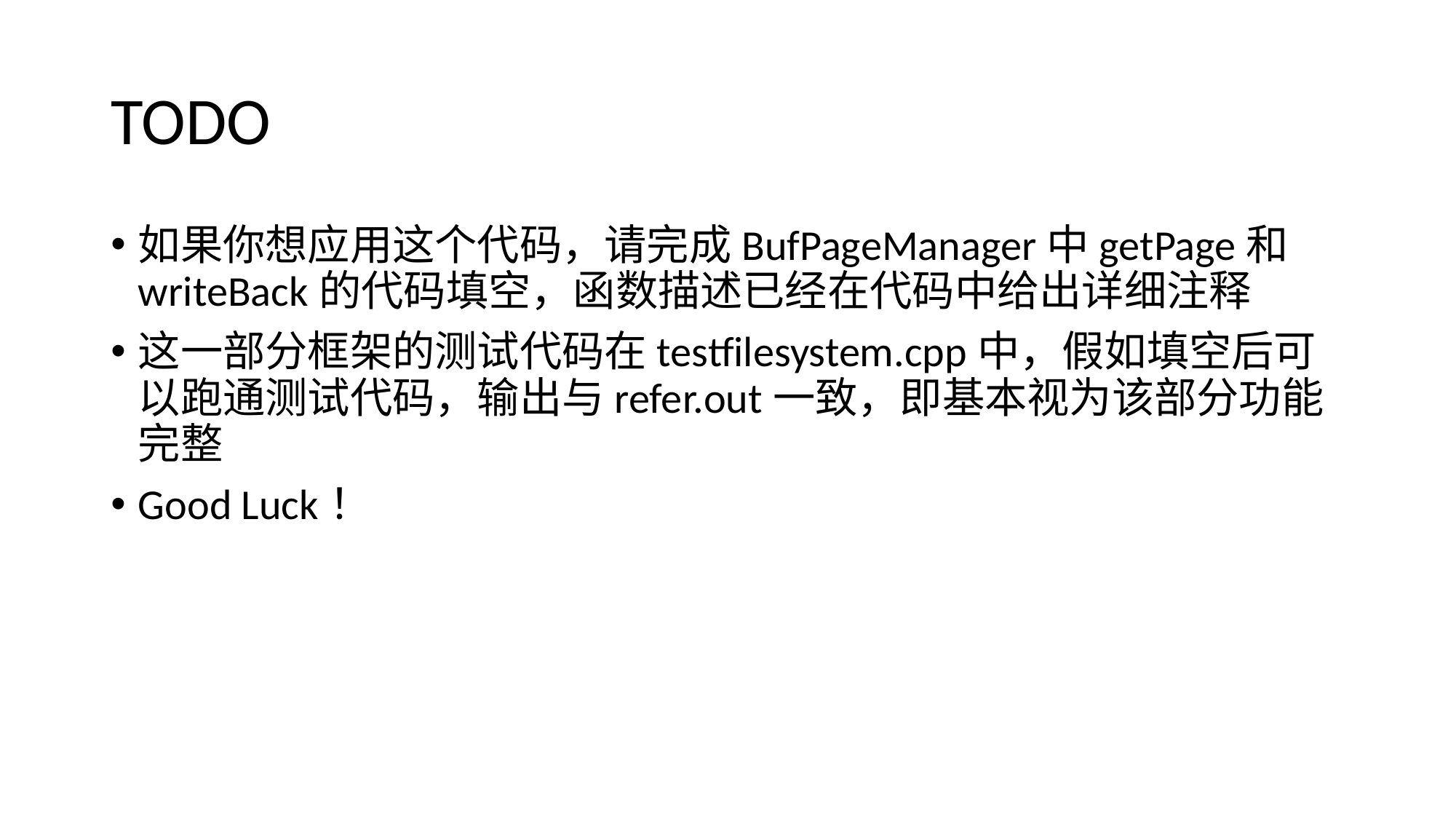

# TODO
如果你想应用这个代码，请完成BufPageManager中getPage和writeBack的代码填空，函数描述已经在代码中给出详细注释
这一部分框架的测试代码在testfilesystem.cpp中，假如填空后可以跑通测试代码，输出与refer.out一致，即基本视为该部分功能完整
Good Luck！